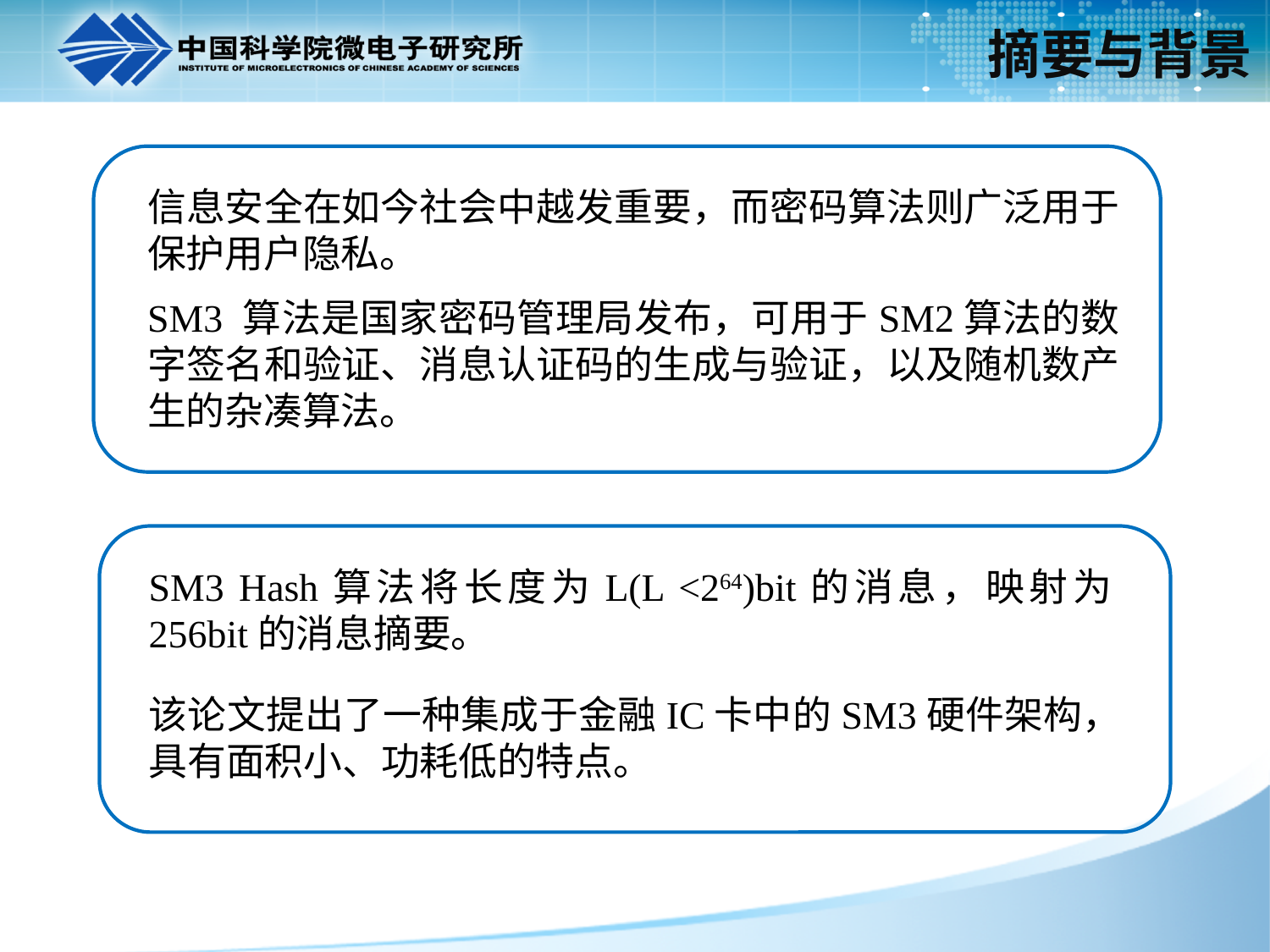

摘要与背景

信息安全在如今社会中越发重要，而密码算法则广泛用于保护用户隐私。
SM3 算法是国家密码管理局发布，可用于SM2算法的数字签名和验证、消息认证码的生成与验证，以及随机数产生的杂凑算法。

SM3 Hash算法将长度为L(L <264)bit的消息，映射为256bit的消息摘要。
该论文提出了一种集成于金融IC卡中的SM3硬件架构，具有面积小、功耗低的特点。